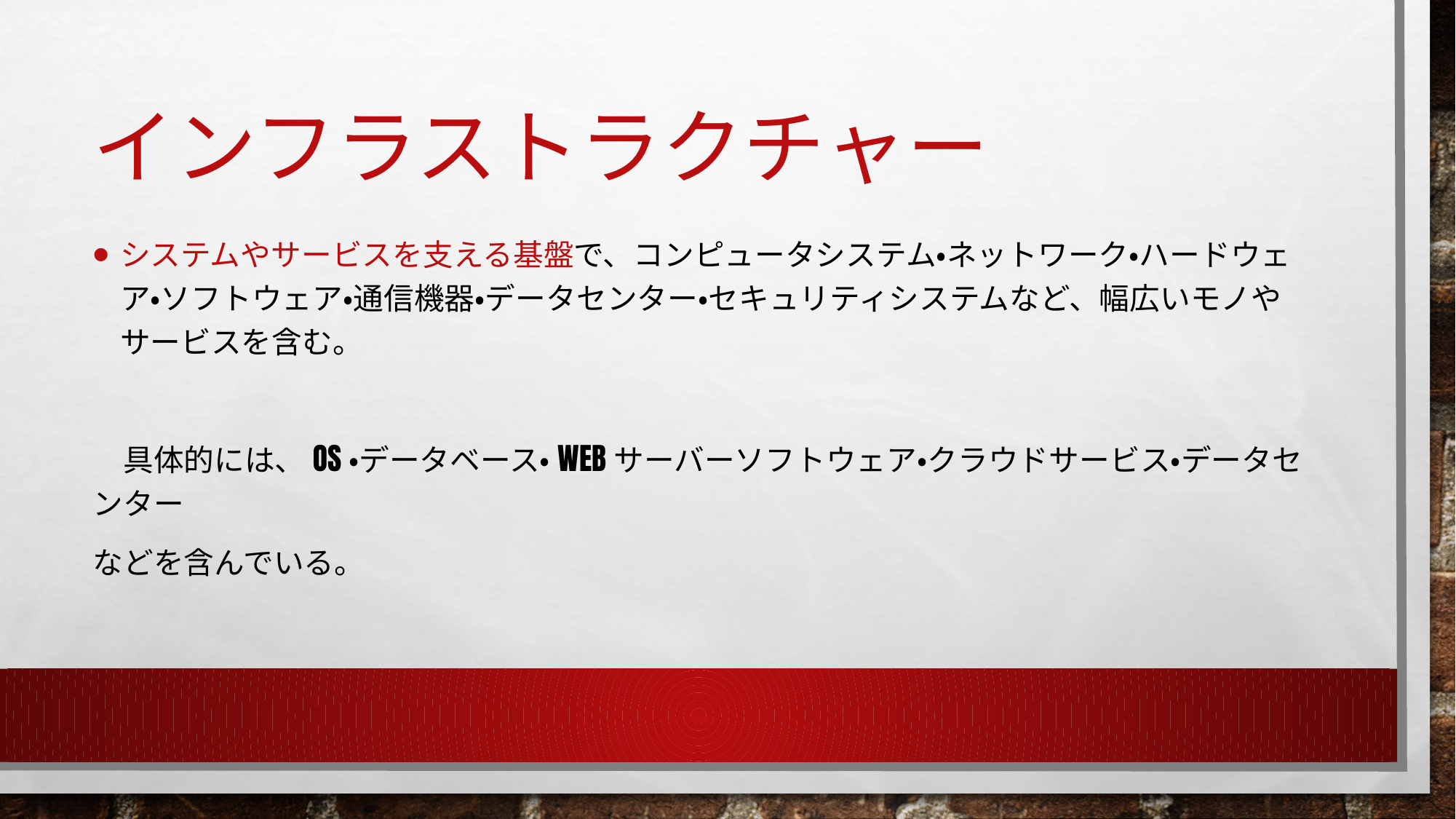

# インフラストラクチャー
システムやサービスを支える基盤で、コンピュータシステム・ネットワーク・ハードウェア・ソフトウェア・通信機器・データセンター・セキュリティシステムなど、幅広いモノやサービスを含む。

　具体的には、OS・データベース・webサーバーソフトウェア・クラウドサービス・データセンター
などを含んでいる。